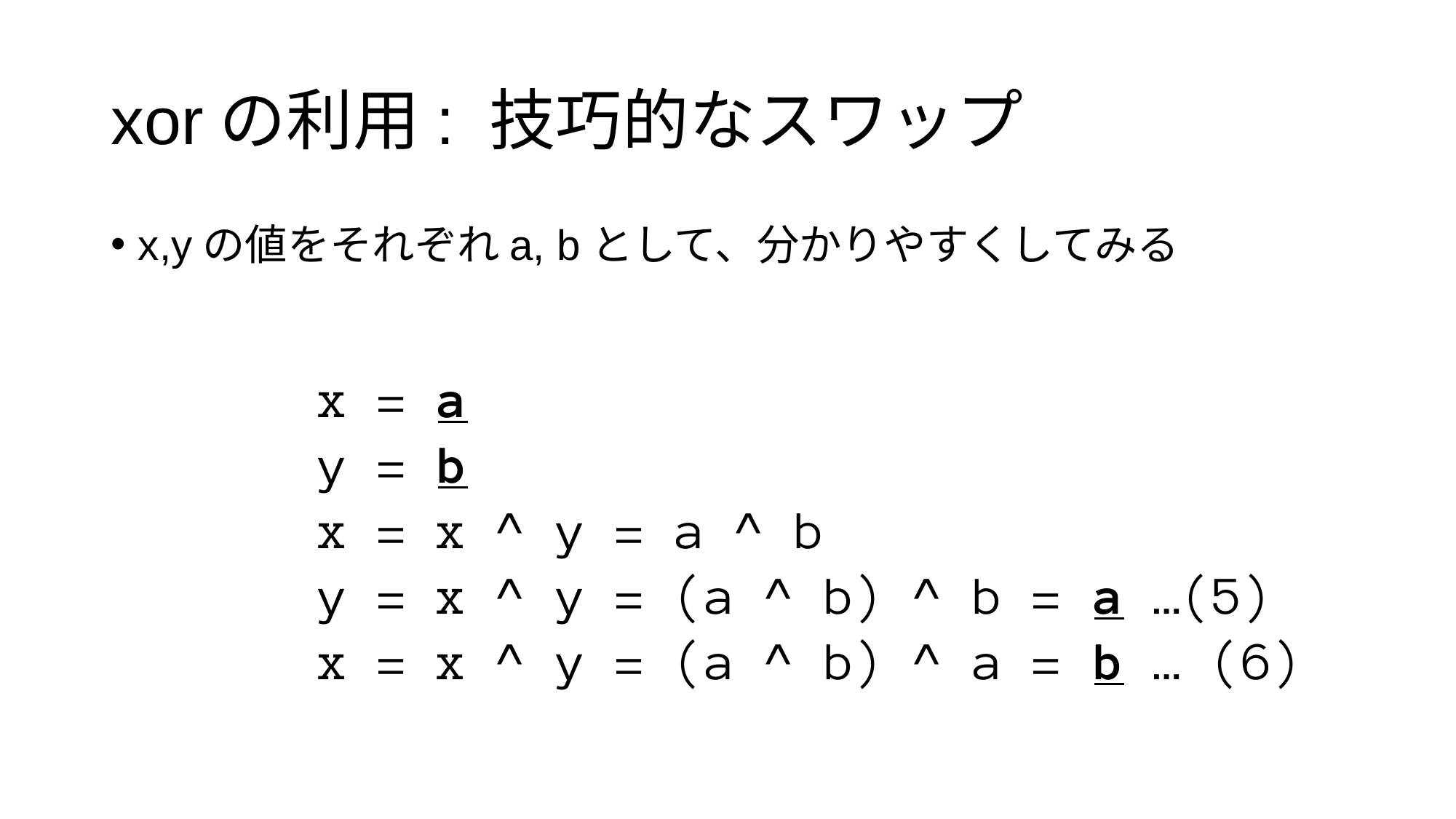

# xorの利用: 技巧的なスワップ
x,yの値をそれぞれa, bとして、分かりやすくしてみる
x = a
y = b
x = x ^ y = a ^ b
y = x ^ y = (a ^ b) ^ b = a …(5)
x = x ^ y = (a ^ b) ^ a = b … (6)